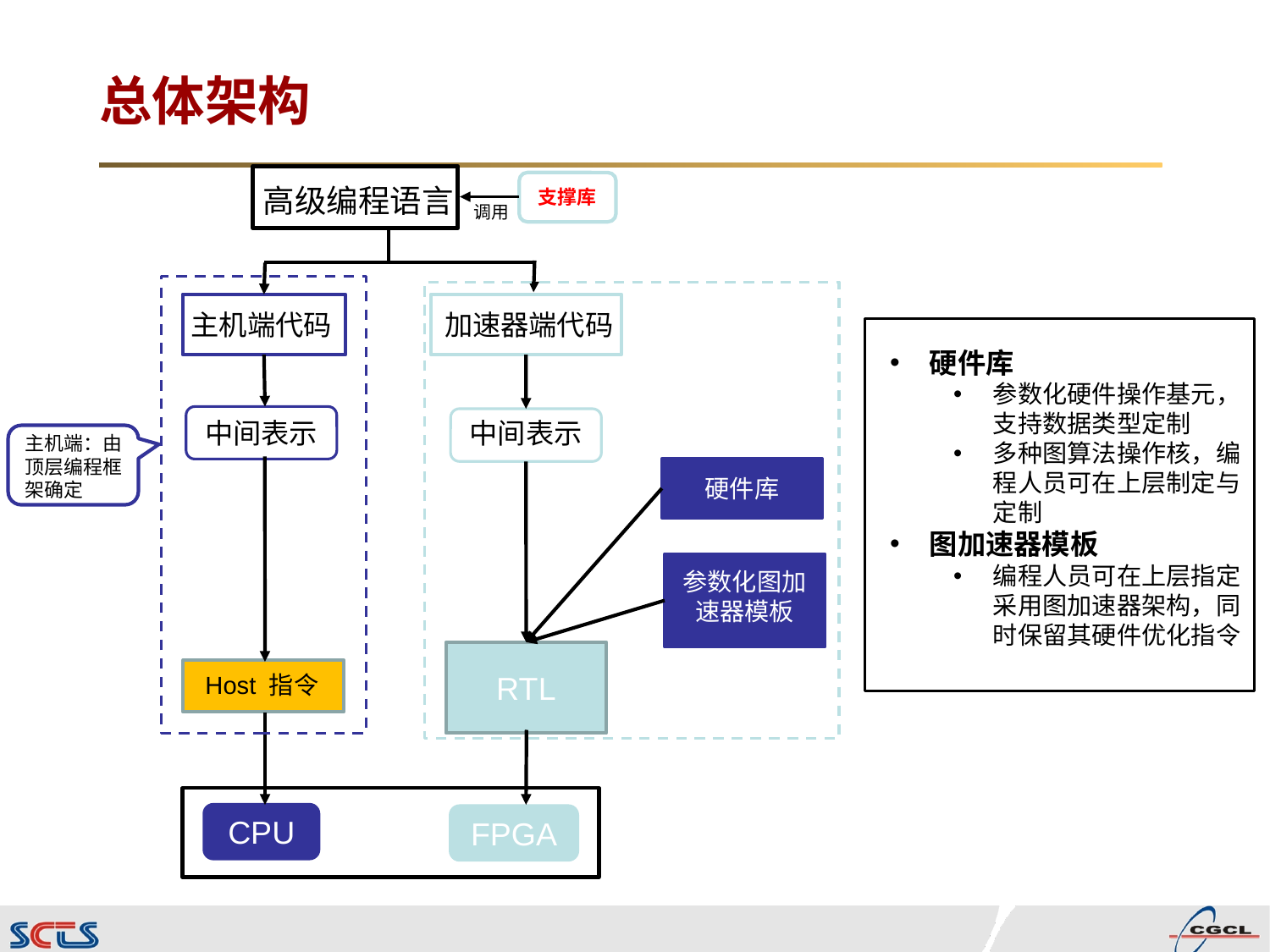

# 总体架构

高级编程语言
支撑库
调用

主机端代码
加速器端代码

硬件库
参数化硬件操作基元，支持数据类型定制
多种图算法操作核，编程人员可在上层制定与定制
图加速器模板
编程人员可在上层指定采用图加速器架构，同时保留其硬件优化指令

中间表示
中间表示

主机端：由顶层编程框架确定
硬件库

参数化图加速器模板

RTL

Host 指令

CPU
FPGA